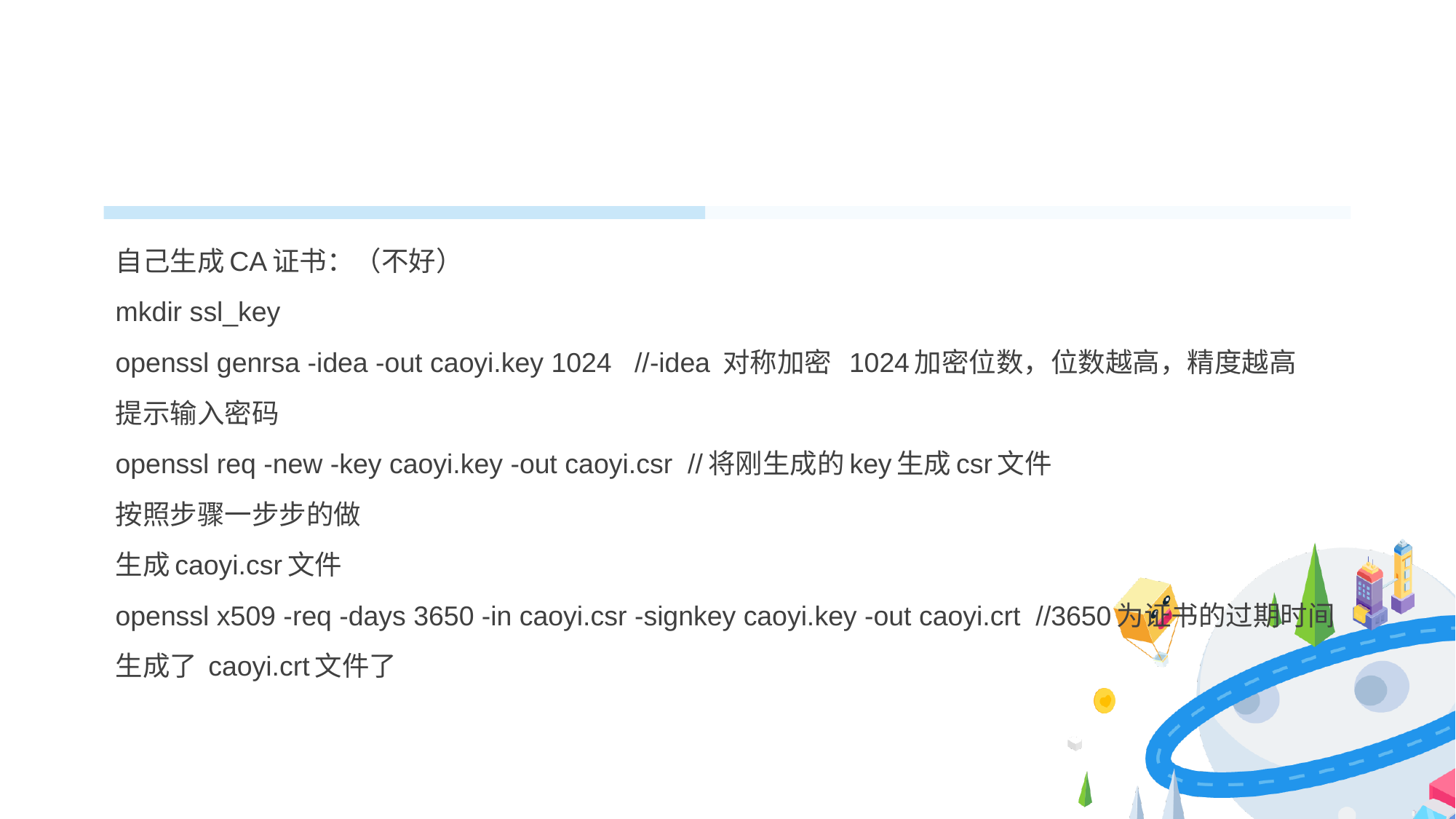

#
自己生成CA证书：（不好）
mkdir ssl_key
openssl genrsa -idea -out caoyi.key 1024   //-idea 对称加密  1024加密位数，位数越高，精度越高
提示输入密码
openssl req -new -key caoyi.key -out caoyi.csr  //将刚生成的key生成csr文件
按照步骤一步步的做
生成caoyi.csr文件
openssl x509 -req -days 3650 -in caoyi.csr -signkey caoyi.key -out caoyi.crt  //3650为证书的过期时间
生成了 caoyi.crt文件了